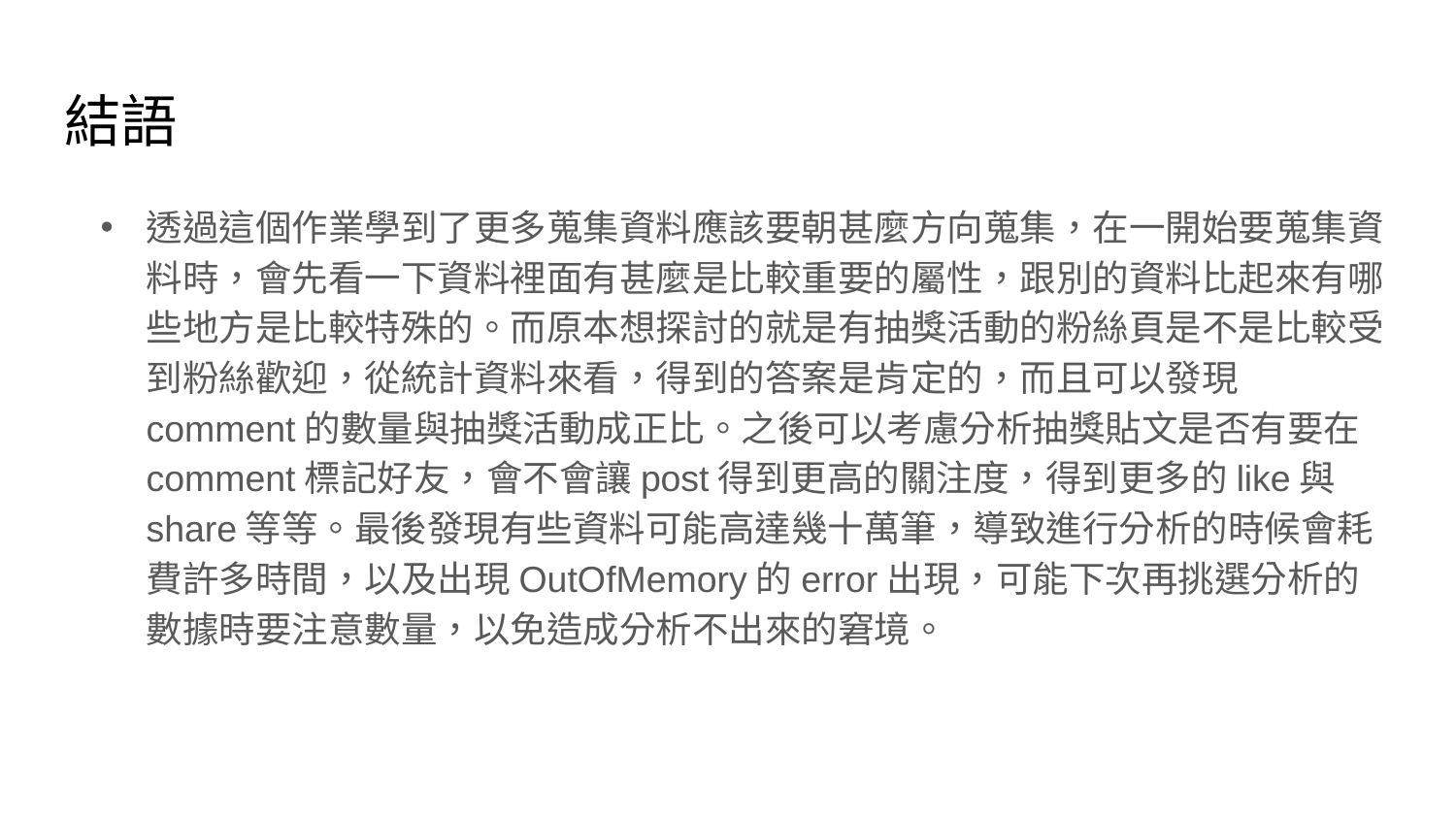

# 結語
透過這個作業學到了更多蒐集資料應該要朝甚麼方向蒐集，在一開始要蒐集資料時，會先看一下資料裡面有甚麼是比較重要的屬性，跟別的資料比起來有哪些地方是比較特殊的。而原本想探討的就是有抽獎活動的粉絲頁是不是比較受到粉絲歡迎，從統計資料來看，得到的答案是肯定的，而且可以發現comment的數量與抽獎活動成正比。之後可以考慮分析抽獎貼文是否有要在comment標記好友，會不會讓post得到更高的關注度，得到更多的like與share等等。最後發現有些資料可能高達幾十萬筆，導致進行分析的時候會耗費許多時間，以及出現OutOfMemory的error出現，可能下次再挑選分析的數據時要注意數量，以免造成分析不出來的窘境。